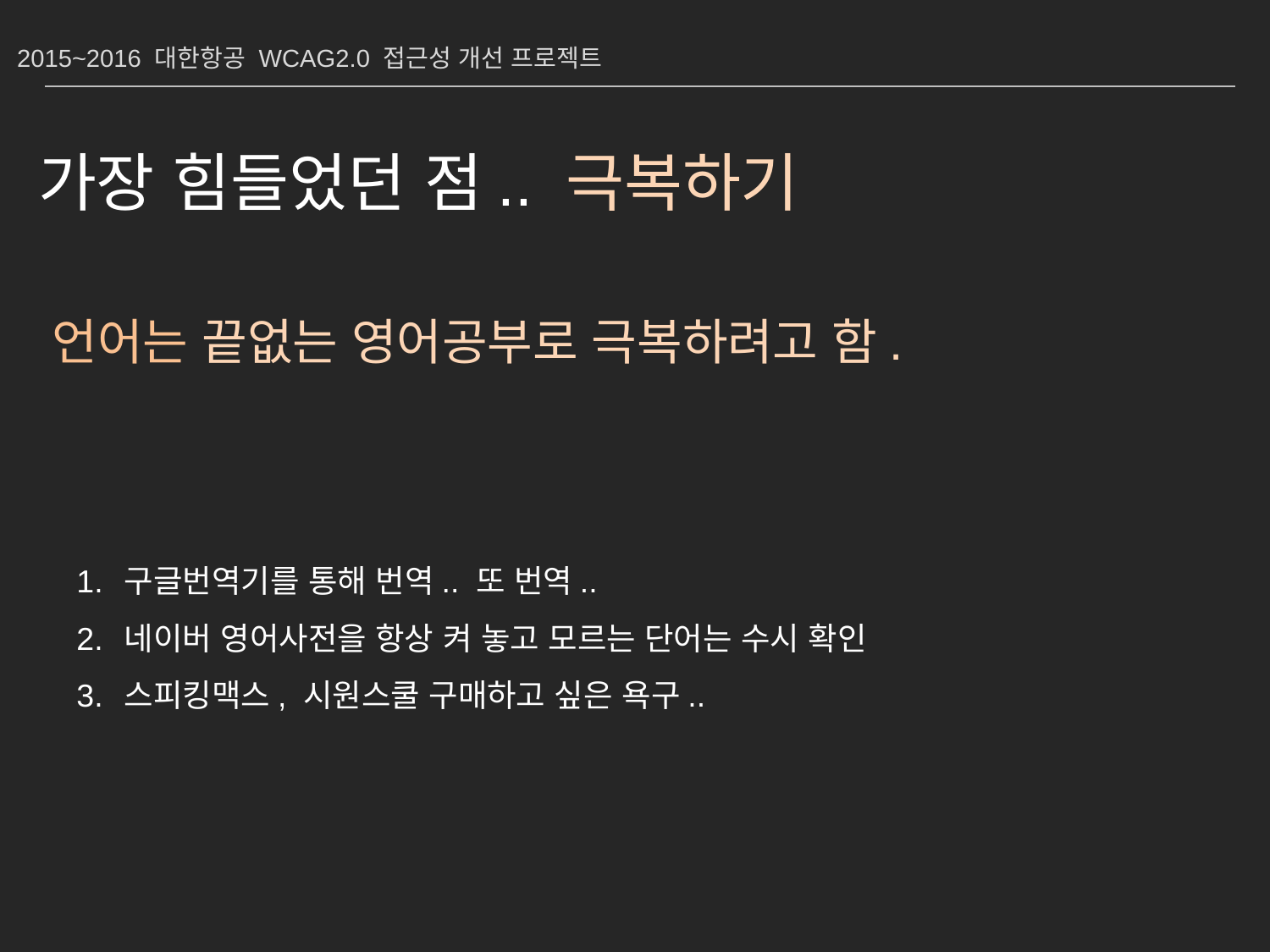

2015~2016 대한항공 WCAG2.0 접근성 개선 프로젝트
가장 힘들었던 점.. 극복하기
언어는 끝없는 영어공부로 극복하려고 함.

구글번역기를 통해 번역.. 또 번역..
네이버 영어사전을 항상 켜 놓고 모르는 단어는 수시 확인
스피킹맥스, 시원스쿨 구매하고 싶은 욕구..